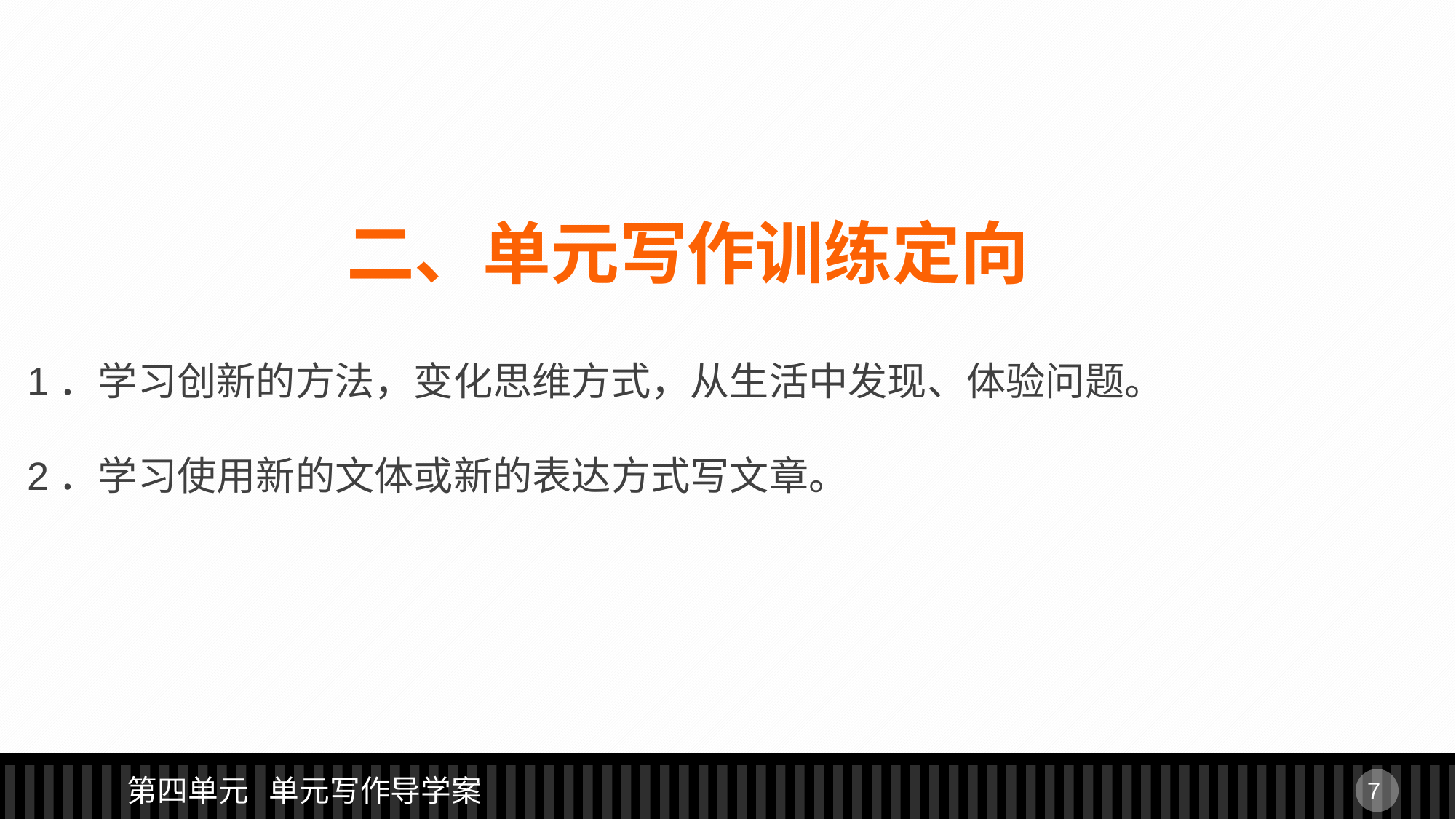

二、单元写作训练定向
1．学习创新的方法，变化思维方式，从生活中发现、体验问题。
2．学习使用新的文体或新的表达方式写文章。